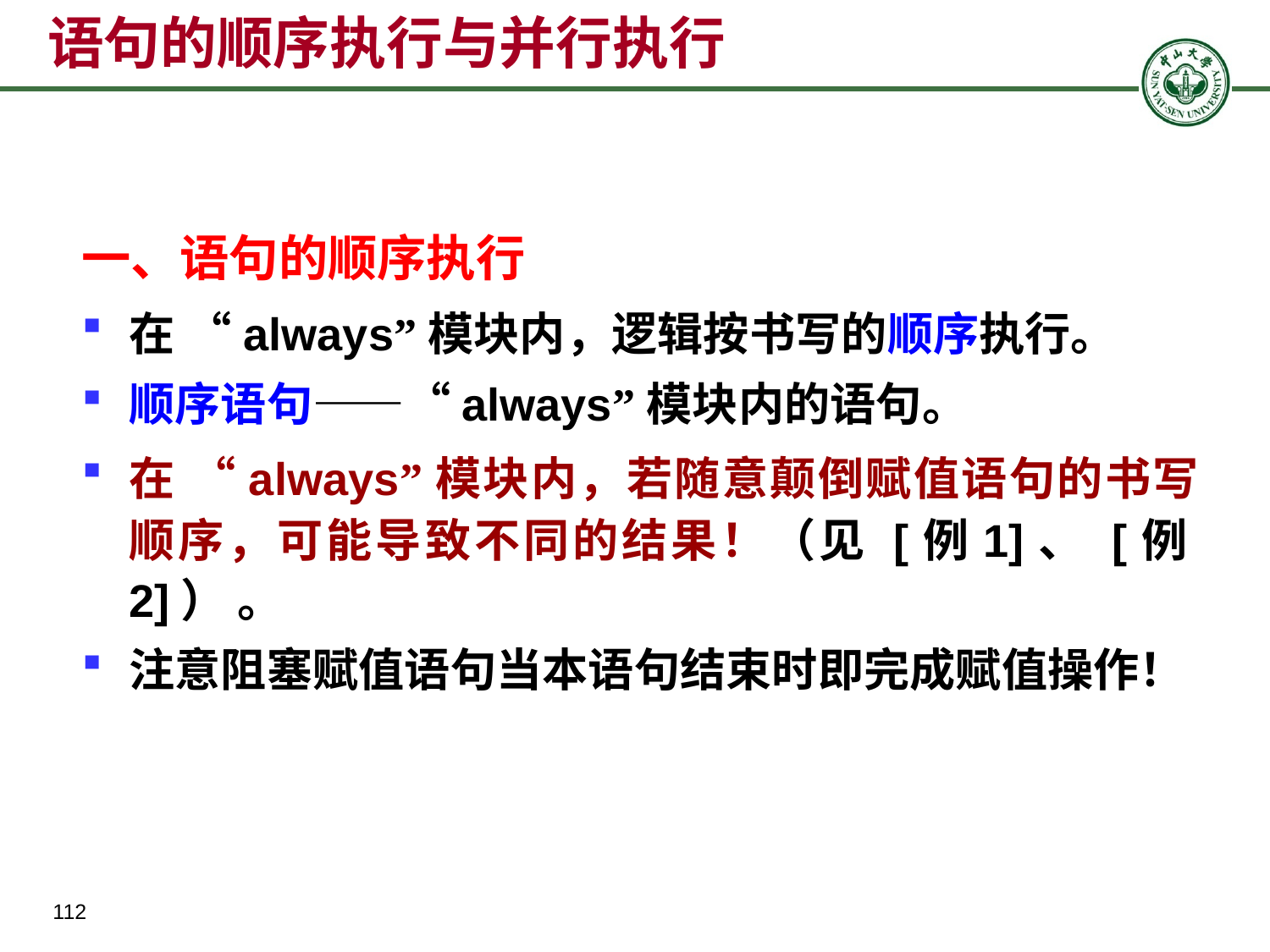

# 语句的顺序执行与并行执行
一、语句的顺序执行
在 “always”模块内，逻辑按书写的顺序执行。
顺序语句——“always”模块内的语句。
在 “always”模块内，若随意颠倒赋值语句的书写顺序，可能导致不同的结果！（见 [例1]、 [例2]） 。
注意阻塞赋值语句当本语句结束时即完成赋值操作！